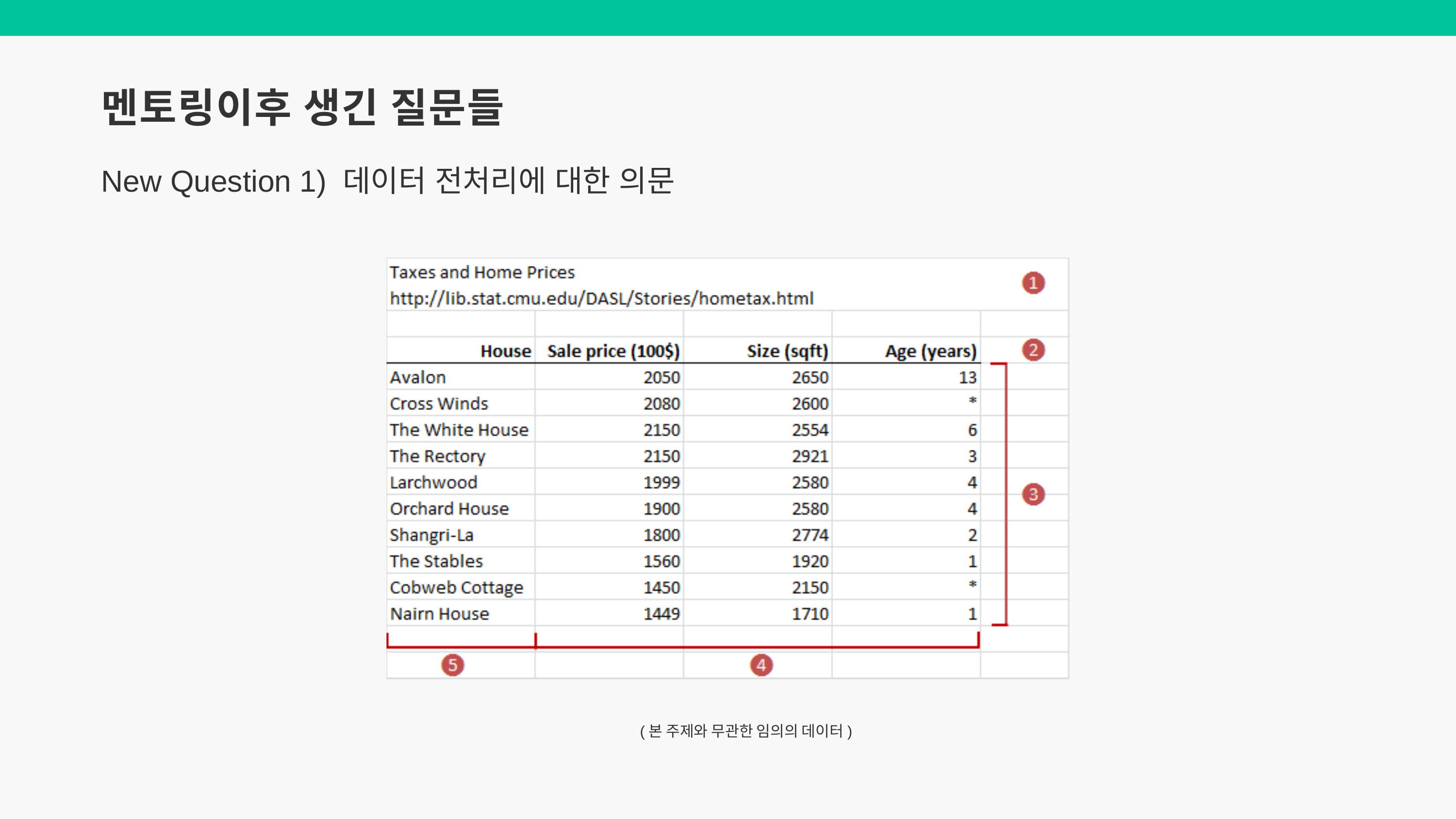

멘토링이후 생긴 질문들
New Question 1) 데이터 전처리에 대한 의문

(본 주제와 무관한 임의의 데이터)